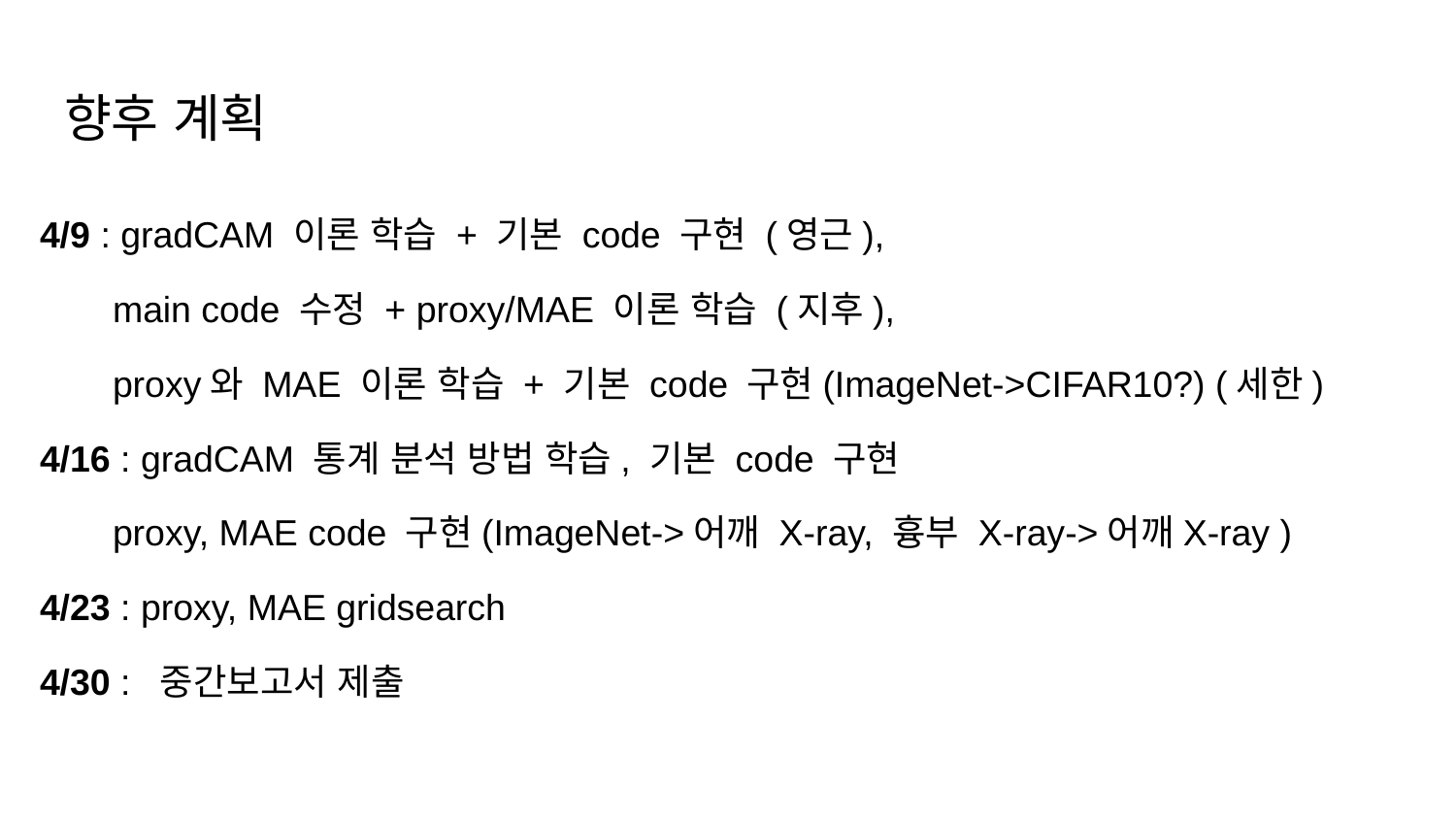

# 향후 계획
4/9 : gradCAM 이론 학습 + 기본 code 구현 (영근),
main code 수정 + proxy/MAE 이론 학습 (지후),
proxy와 MAE 이론 학습 + 기본 code 구현(ImageNet->CIFAR10?) (세한)
4/16 : gradCAM 통계 분석 방법 학습, 기본 code 구현
proxy, MAE code 구현(ImageNet->어깨 X-ray, 흉부 X-ray->어깨X-ray )
4/23 : proxy, MAE gridsearch
4/30 :  중간보고서 제출